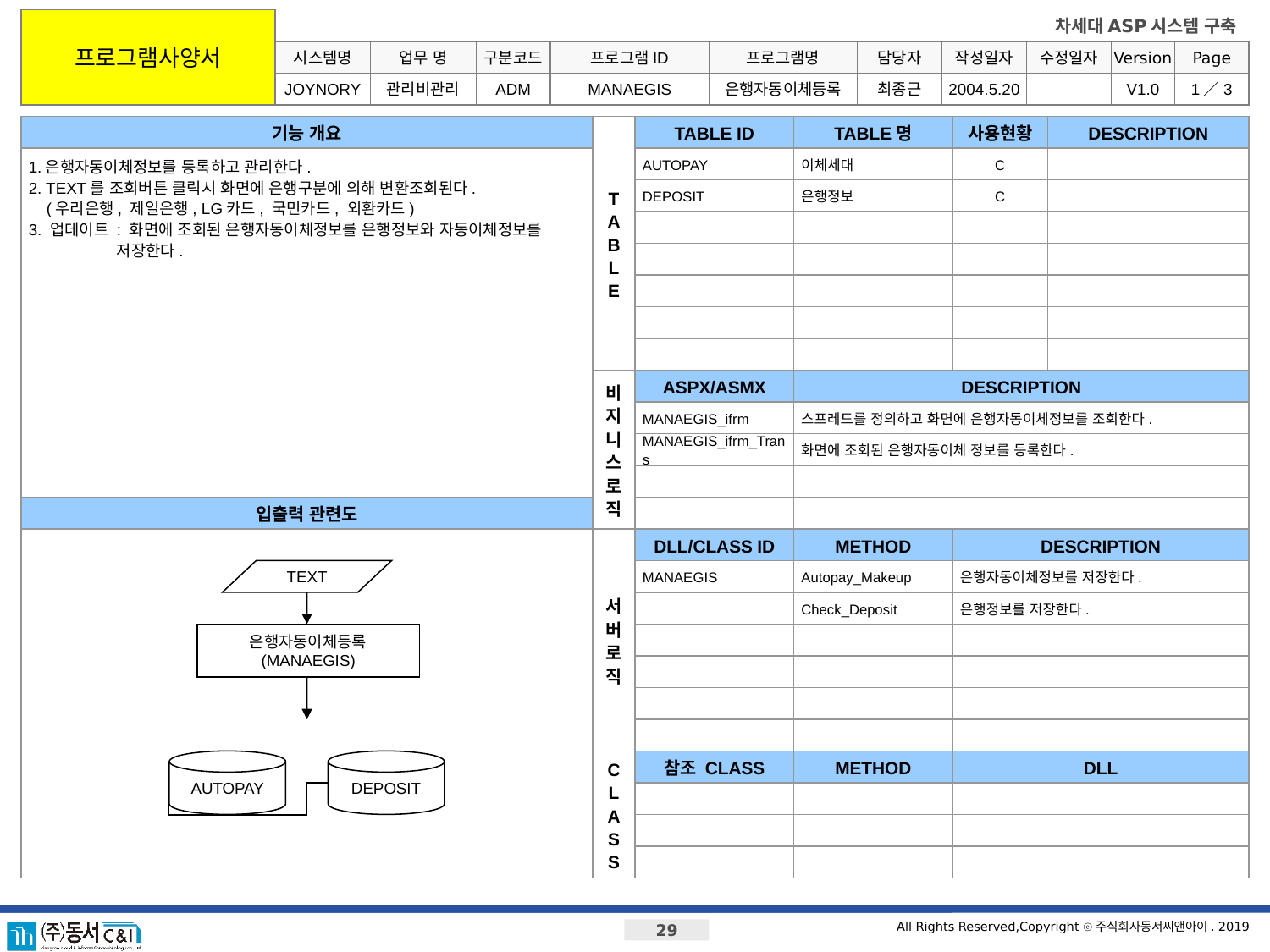

프로그램사양서
시스템명
업무 명
구분코드
프로그램ID
프로그램명
JOYNORY
관리비관리
ADM
MANAEGIS
은행자동이체등록
최종근
2004.5.20

V1.0
1／3
기능 개요
T
A
B
L
E
TABLE ID
TABLE명
사용현황
DESCRIPTION
1.은행자동이체정보를 등록하고 관리한다.
2. TEXT를 조회버튼 클릭시 화면에 은행구분에 의해 변환조회된다.
    (우리은행, 제일은행, LG카드, 국민카드, 외환카드)
3. 업데이트 : 화면에 조회된 은행자동이체정보를 은행정보와 자동이체정보를
                   저장한다.

AUTOPAY
이체세대
C

DEPOSIT
은행정보
C

비지니스로직
ASPX/ASMX
DESCRIPTION
MANAEGIS_ifrm
스프레드를 정의하고 화면에 은행자동이체정보를 조회한다.
MANAEGIS_ifrm_Trans
화면에 조회된 은행자동이체 정보를 등록한다.

입출력 관련도

서버로직
DLL/CLASS ID
METHOD
DESCRIPTION
TEXT
MANAEGIS
Autopay_Makeup
은행자동이체정보를 저장한다.

Check_Deposit
은행정보를 저장한다.
은행자동이체등록
(MANAEGIS)

AUTOPAY
DEPOSIT
C
L
A
S
S
참조 CLASS
METHOD
DLL